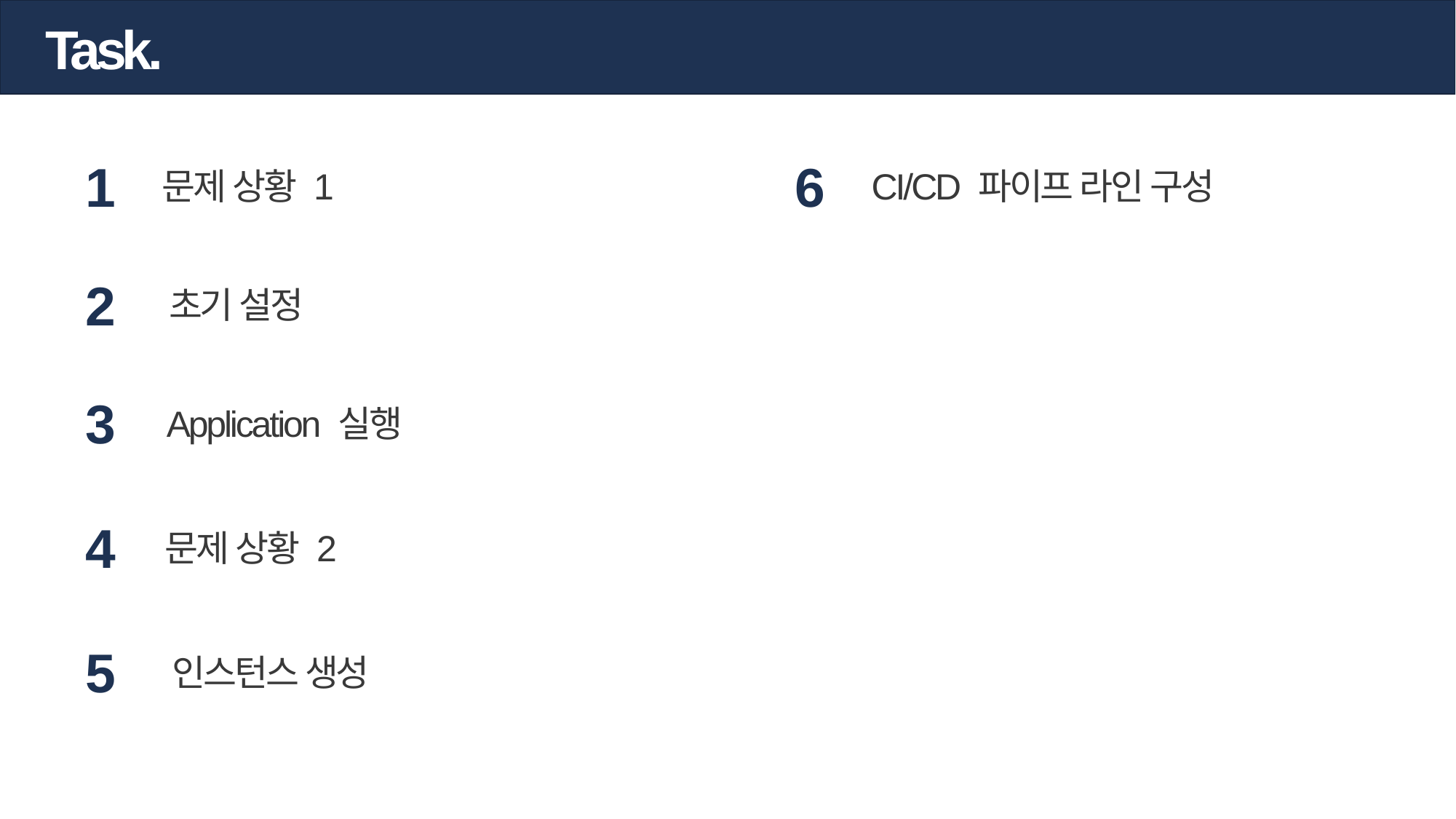

Task.
1
문제 상황 1
6
CI/CD 파이프 라인 구성
2
초기 설정
3
Application 실행
4
문제 상황 2
5
인스턴스 생성